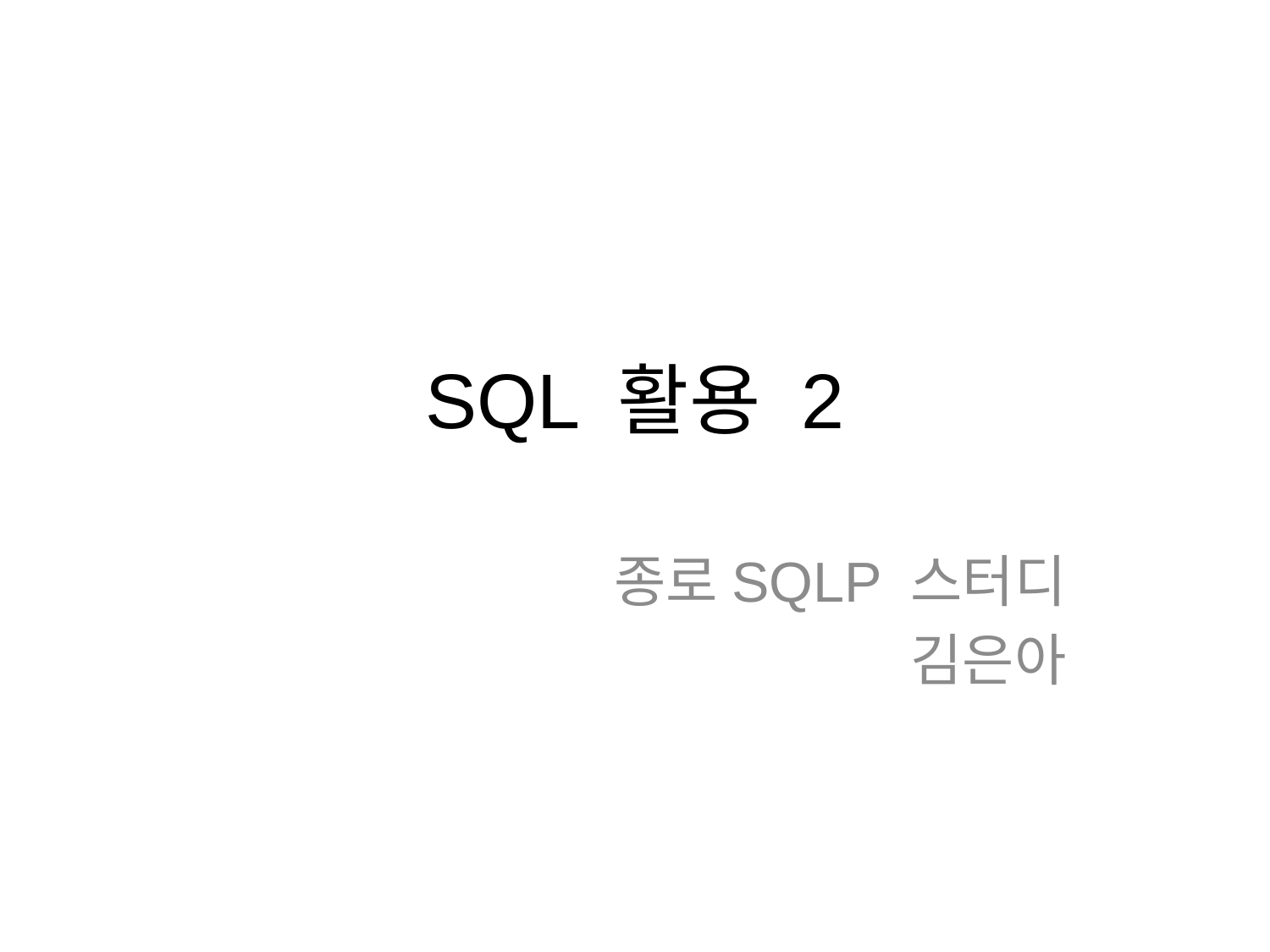

# SQL 활용 2
종로SQLP 스터디
김은아